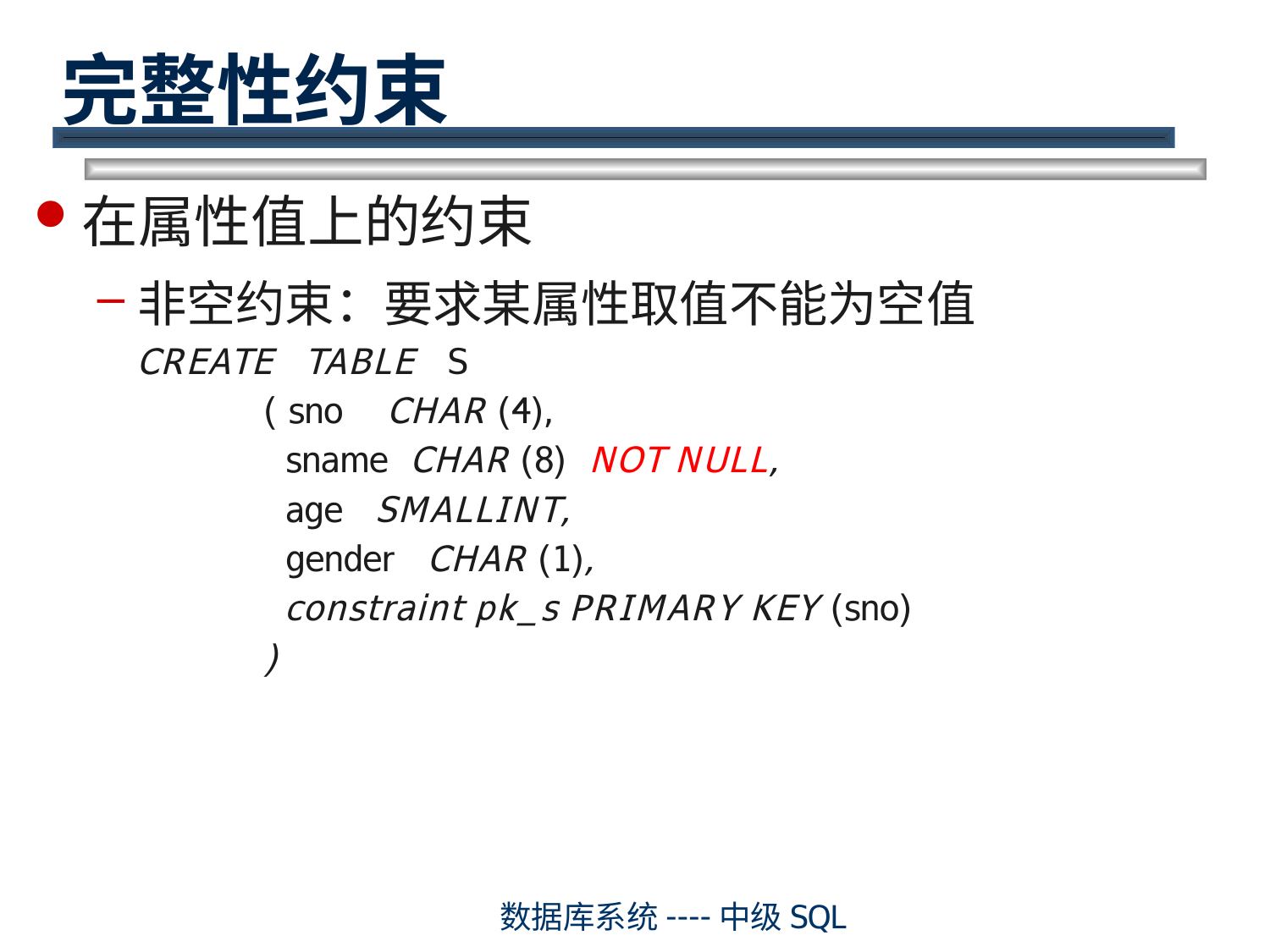

# 完整性约束
在属性值上的约束
非空约束：要求某属性取值不能为空值
	CREATE   TABLE   S
		( sno    CHAR (4),
		  sname  CHAR (8)  NOT NULL,
		  age   SMALLINT,
		  gender   CHAR (1),
		  constraint pk_s PRIMARY KEY (sno)
		)

数据库系统----中级SQL